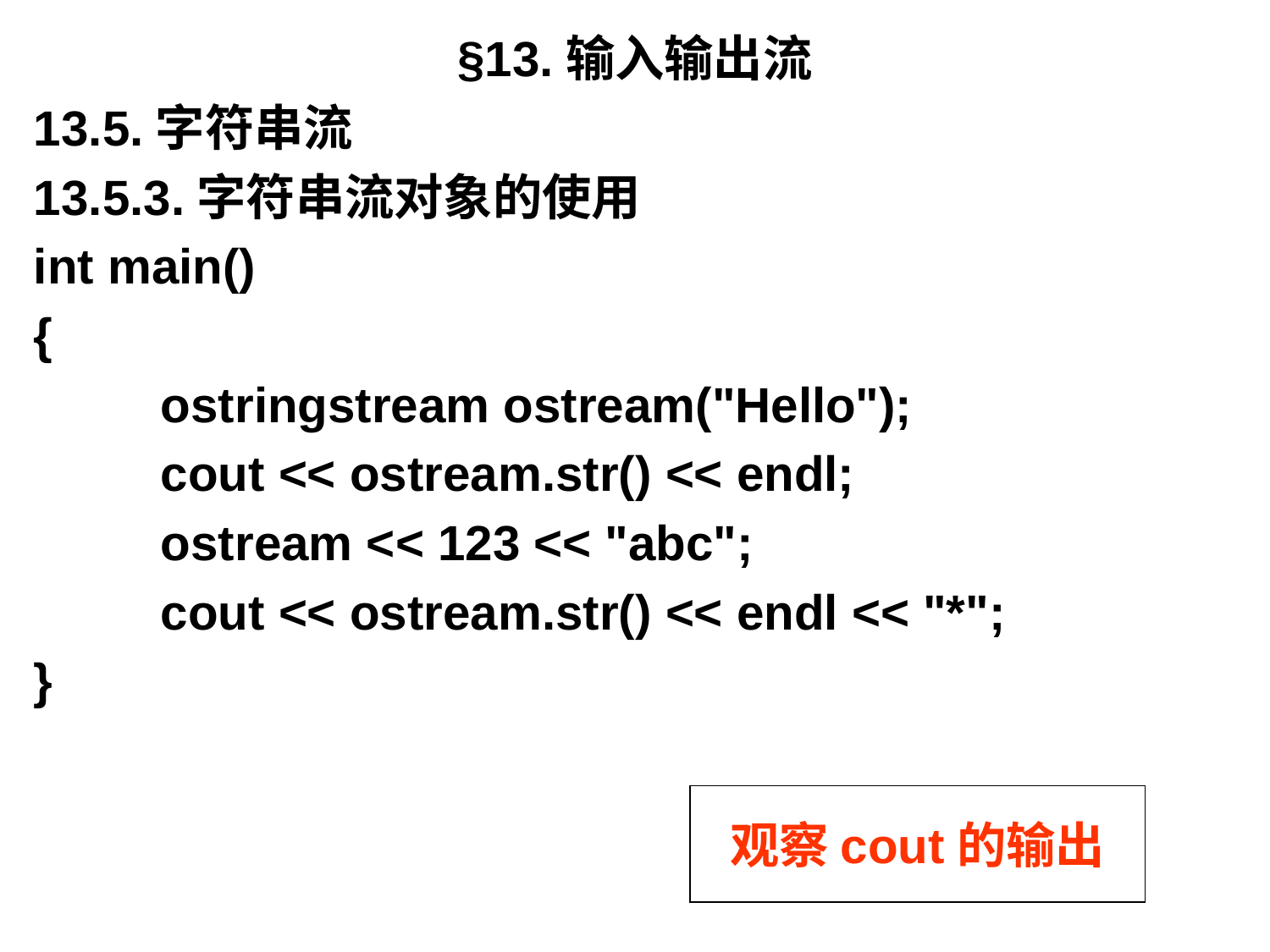

§13.输入输出流
13.5.字符串流
13.5.3.字符串流对象的使用
int main()
{
	ostringstream ostream("Hello");
	cout << ostream.str() << endl;
	ostream << 123 << "abc";
	cout << ostream.str() << endl << "*";
}
观察cout的输出